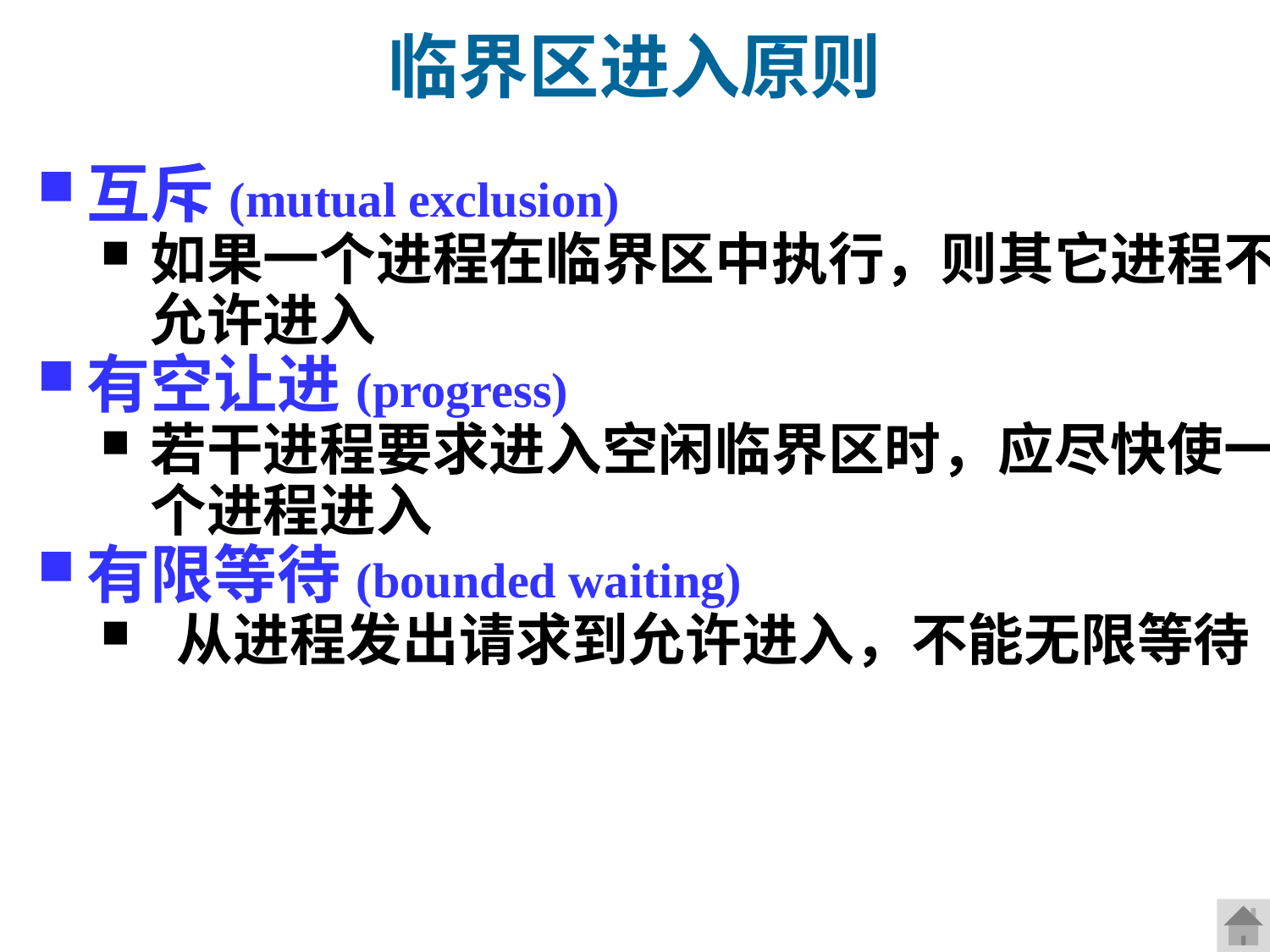

临界区进入原则
互斥(mutual exclusion)
如果一个进程在临界区中执行，则其它进程不允许进入
有空让进(progress)
若干进程要求进入空闲临界区时，应尽快使一个进程进入
有限等待(bounded waiting)
 从进程发出请求到允许进入，不能无限等待